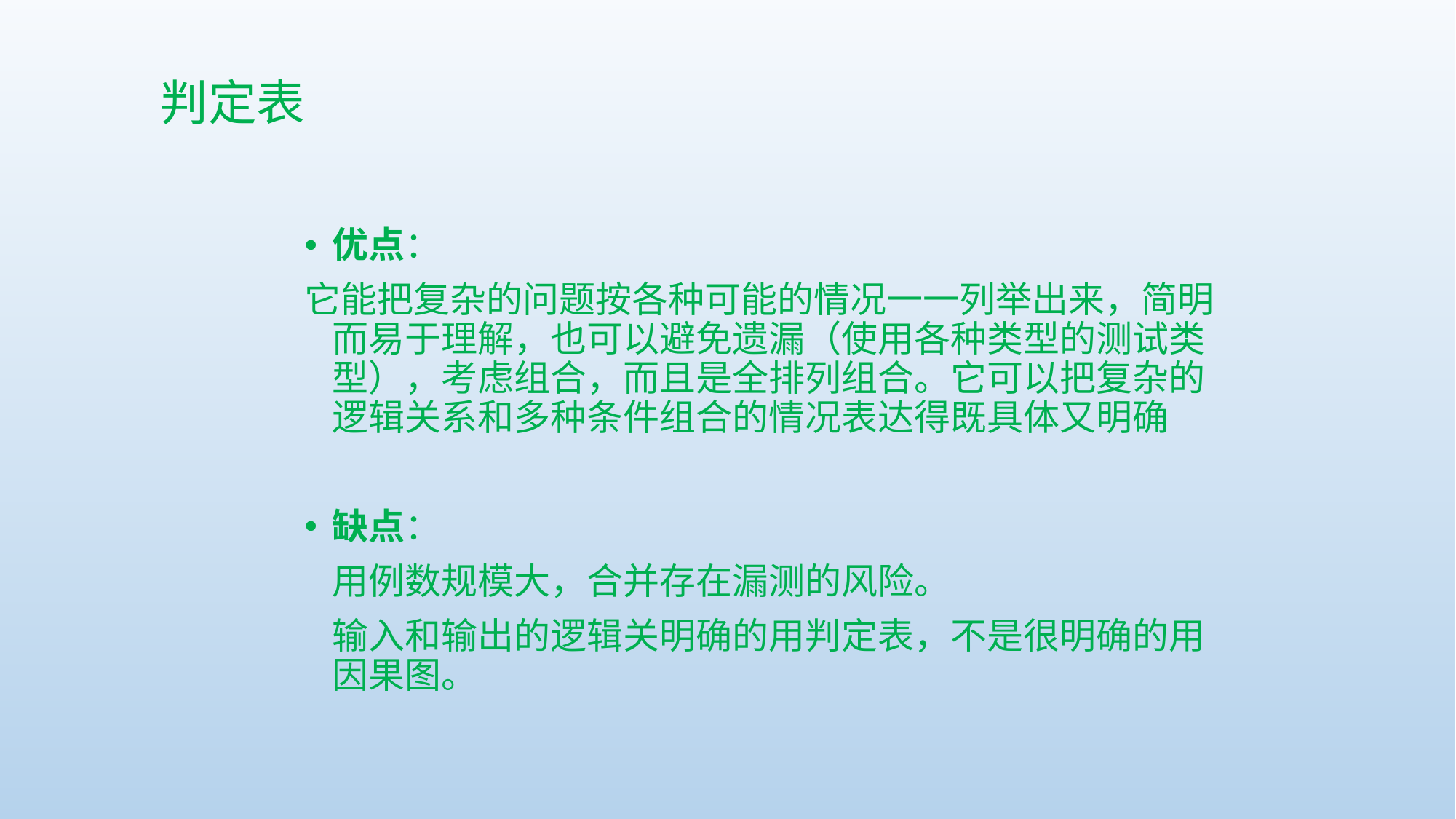

# 判定表

优点：
它能把复杂的问题按各种可能的情况一一列举出来，简明而易于理解，也可以避免遗漏（使用各种类型的测试类型），考虑组合，而且是全排列组合。它可以把复杂的逻辑关系和多种条件组合的情况表达得既具体又明确

缺点：
	用例数规模大，合并存在漏测的风险。
	输入和输出的逻辑关明确的用判定表，不是很明确的用因果图。